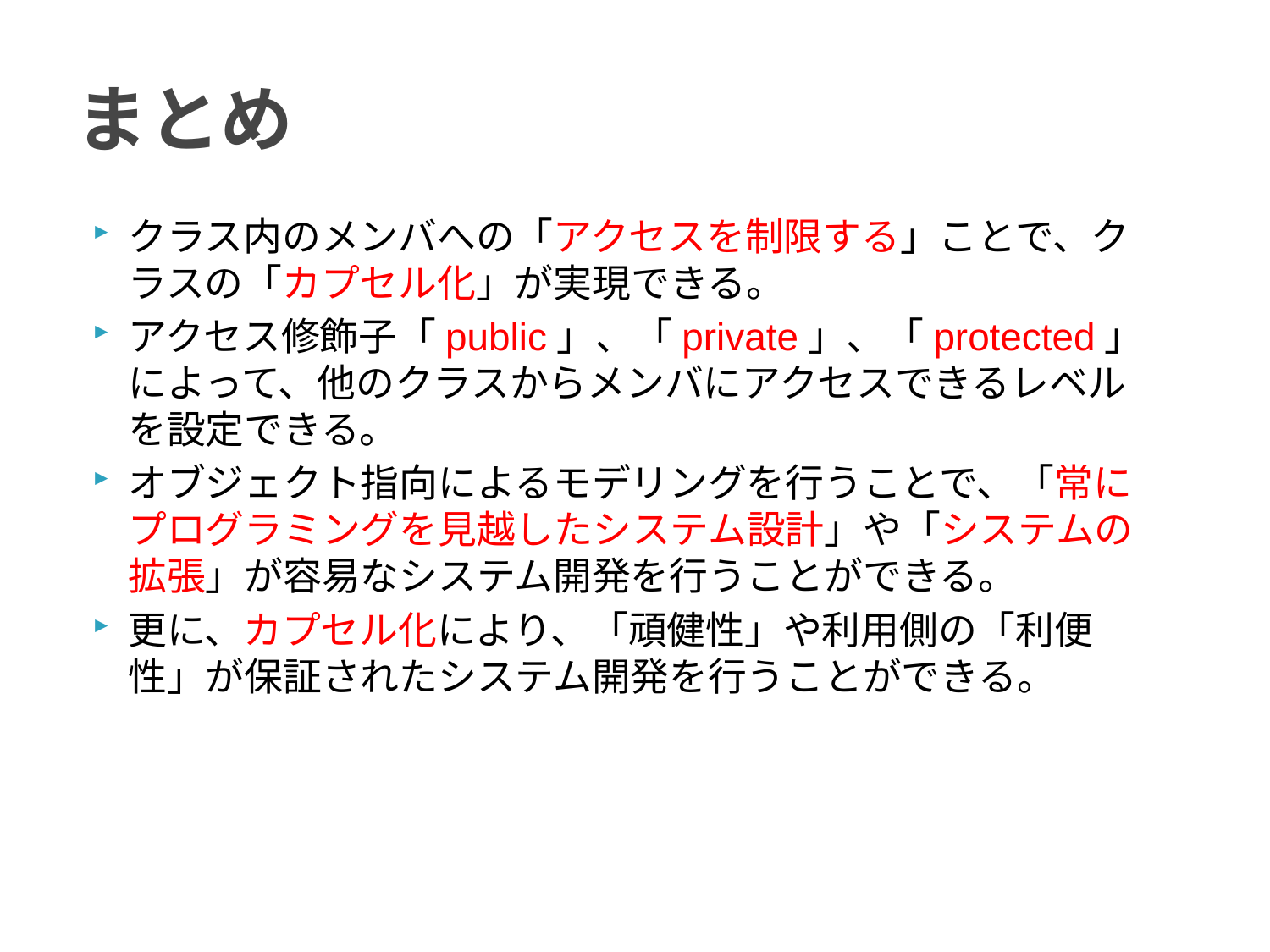

# まとめ
クラス内のメンバへの「アクセスを制限する」ことで、クラスの「カプセル化」が実現できる。
アクセス修飾子「public」、「private」、「protected」によって、他のクラスからメンバにアクセスできるレベルを設定できる。
オブジェクト指向によるモデリングを行うことで、「常にプログラミングを見越したシステム設計」や「システムの拡張」が容易なシステム開発を行うことができる。
更に、カプセル化により、「頑健性」や利用側の「利便性」が保証されたシステム開発を行うことができる。